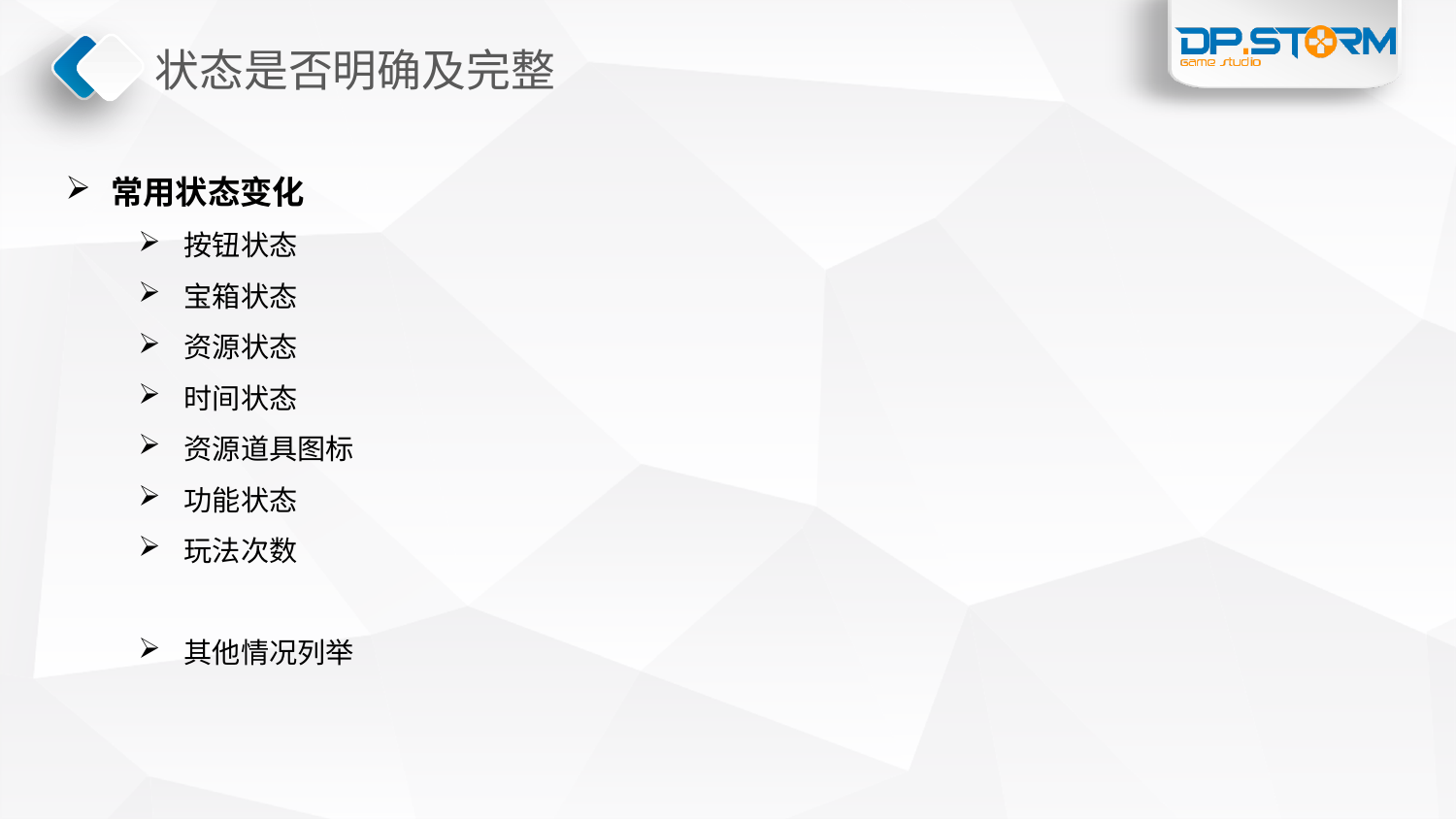

# 状态是否明确及完整
常用状态变化
按钮状态
宝箱状态
资源状态
时间状态
资源道具图标
功能状态
玩法次数

其他情况列举